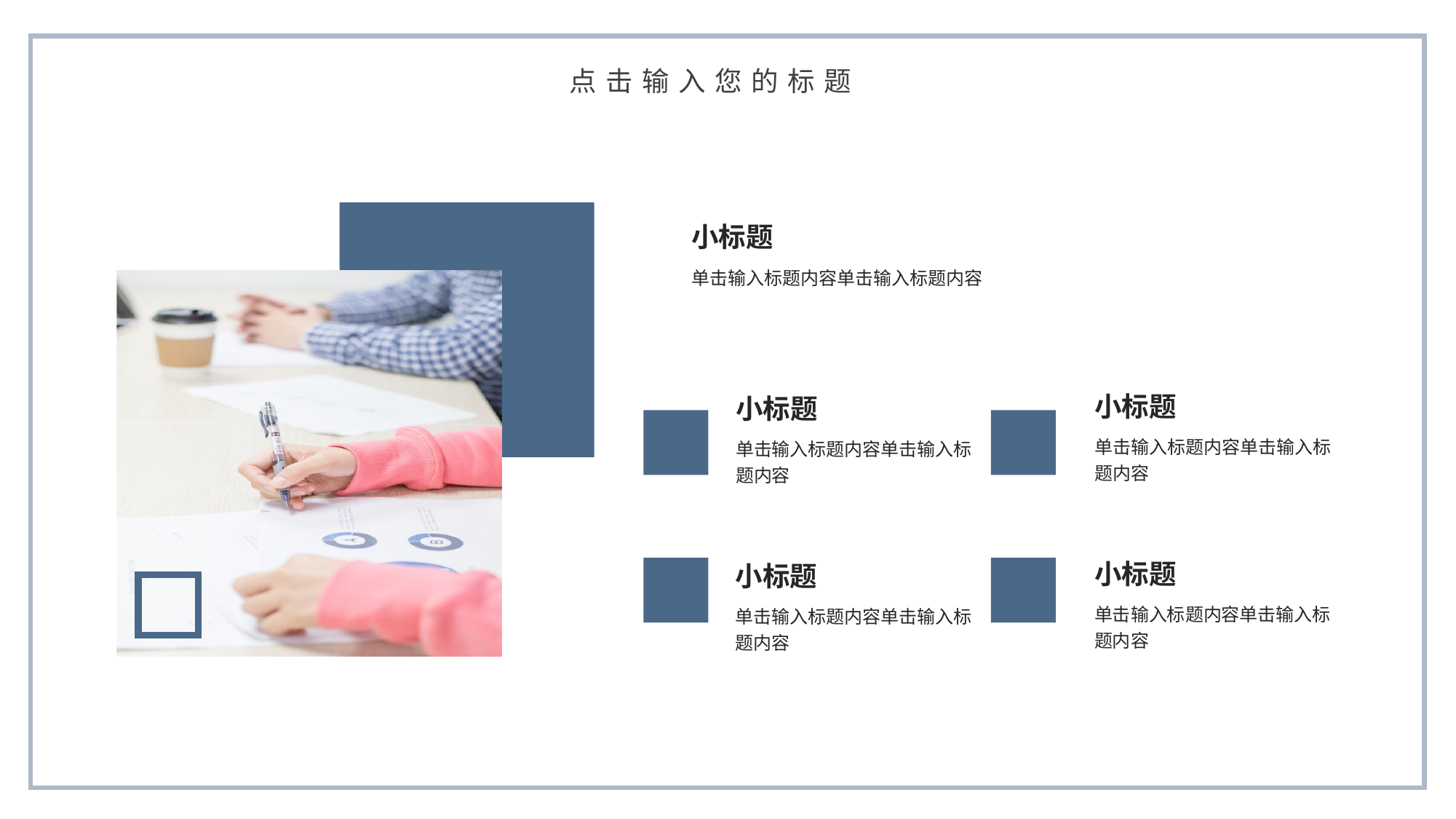

点击输入您的标题

小标题
单击输入标题内容单击输入标题内容

小标题
单击输入标题内容单击输入标题内容
小标题
单击输入标题内容单击输入标题内容

小标题
单击输入标题内容单击输入标题内容
小标题
单击输入标题内容单击输入标题内容